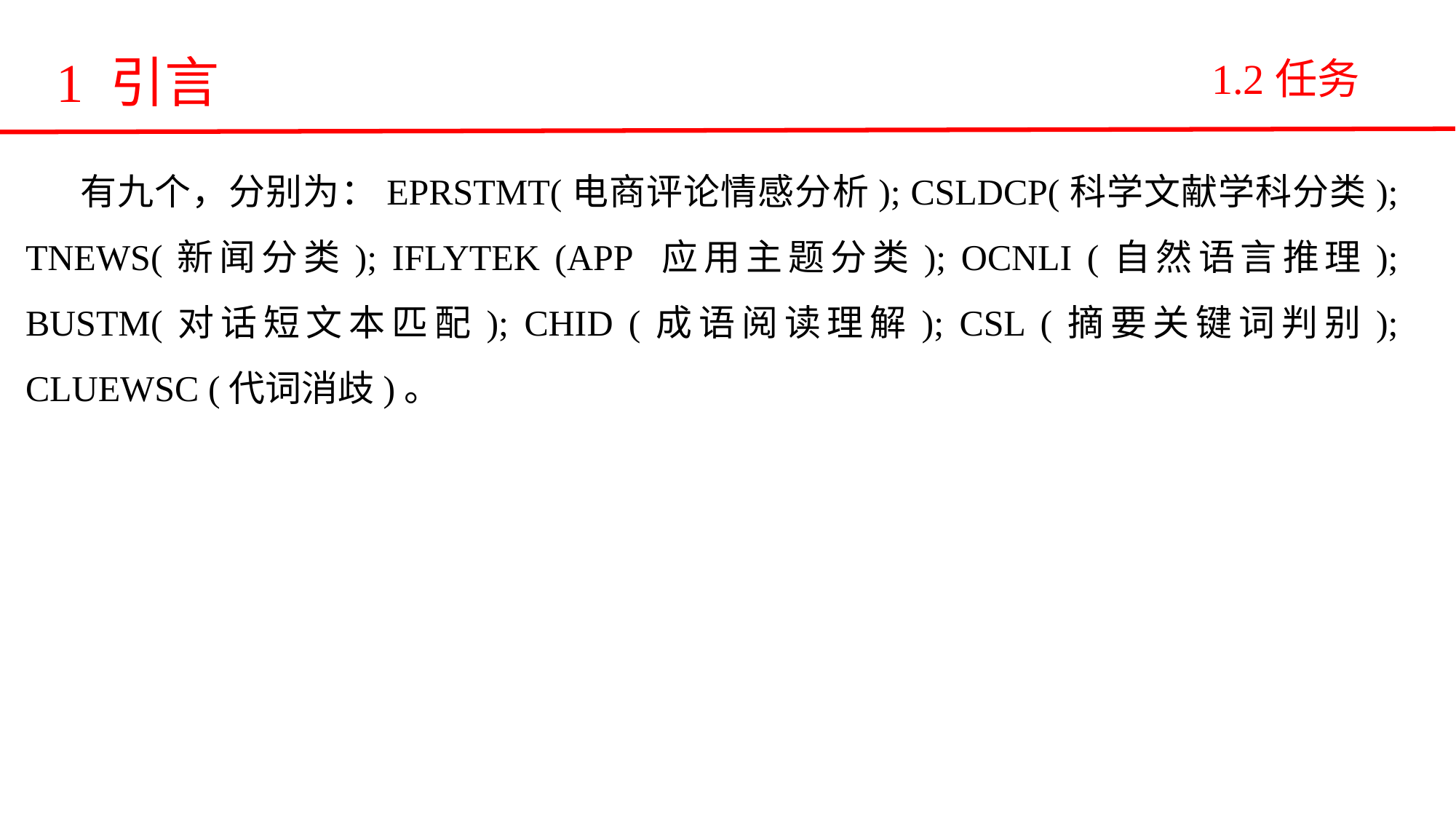

1 引言
1.2任务
有九个，分别为：EPRSTMT(电商评论情感分析); CSLDCP(科学文献学科分类); TNEWS(新闻分类); IFLYTEK (APP 应用主题分类); OCNLI (自然语言推理); BUSTM(对话短文本匹配); CHID (成语阅读理解); CSL (摘要关键词判别); CLUEWSC (代词消歧)。